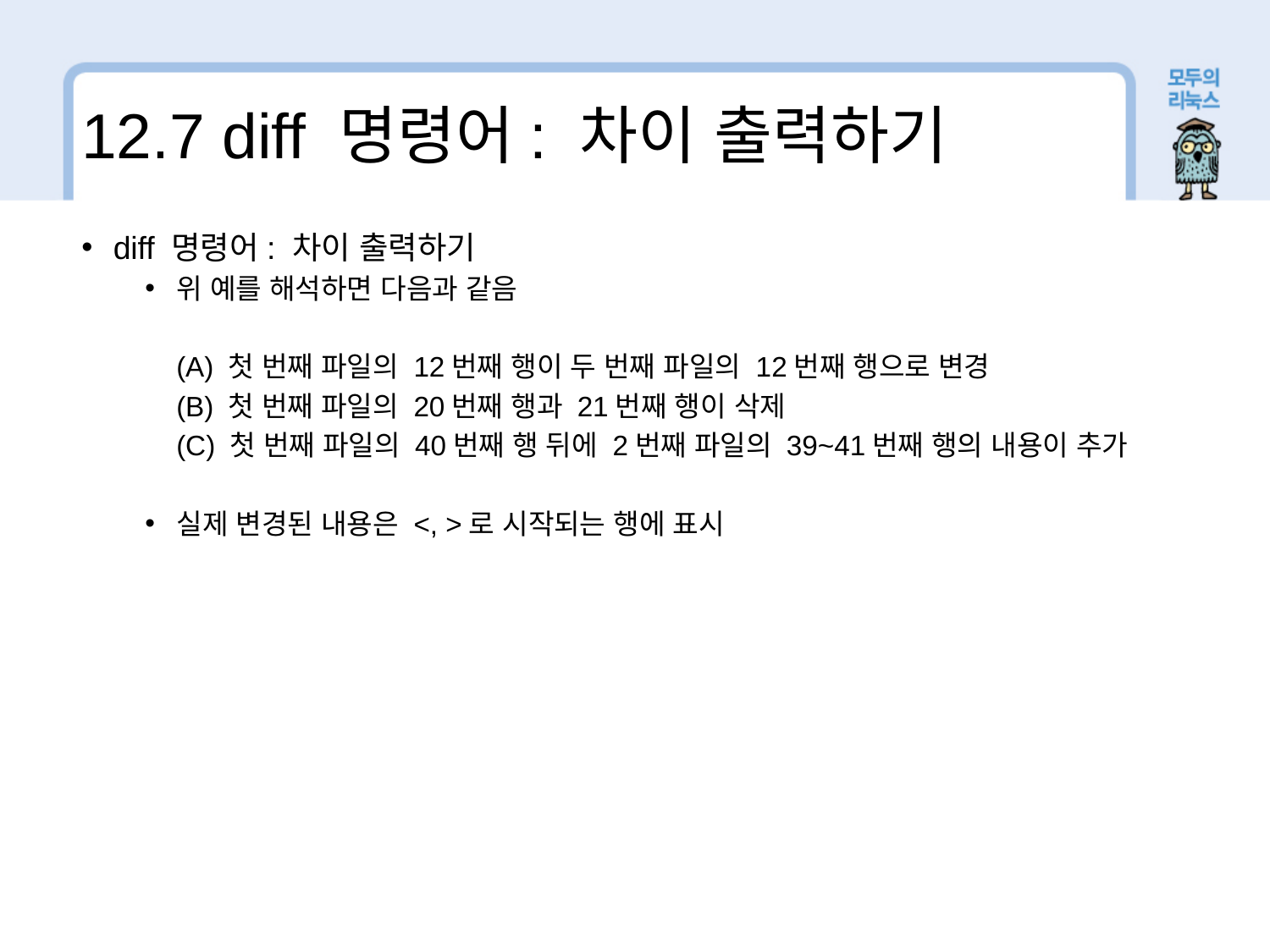

12.7 diff 명령어: 차이 출력하기
diff 명령어: 차이 출력하기
위 예를 해석하면 다음과 같음

    (A) 첫 번째 파일의 12번째 행이 두 번째 파일의 12번째 행으로 변경
    (B) 첫 번째 파일의 20번째 행과 21번째 행이 삭제
    (C) 첫 번째 파일의 40번째 행 뒤에 2번째 파일의 39~41번째 행의 내용이 추가

실제 변경된 내용은 <, >로 시작되는 행에 표시